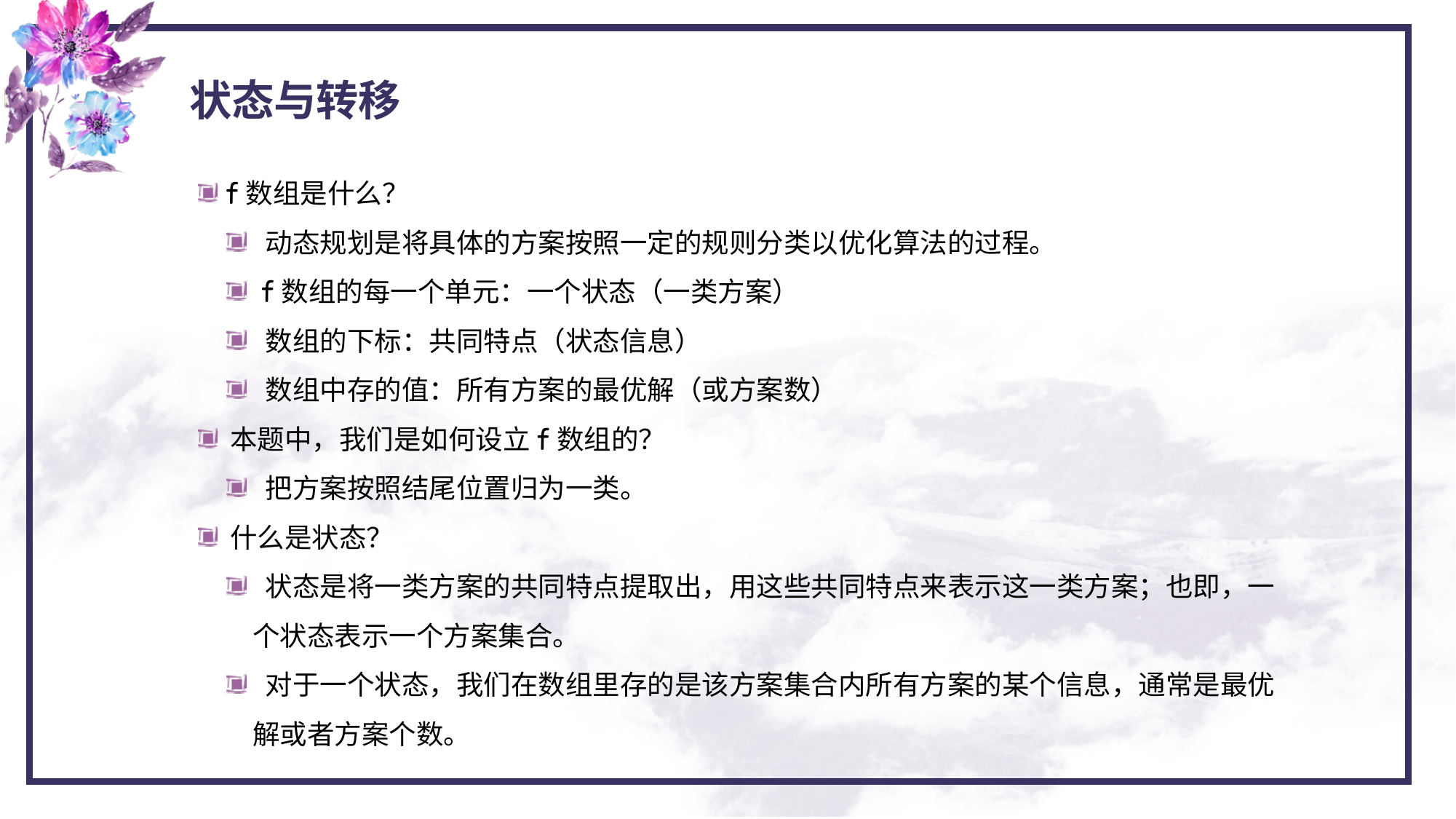

状态与转移
 f数组是什么？
 动态规划是将具体的方案按照一定的规则分类以优化算法的过程。
 f数组的每一个单元：一个状态（一类方案）
 数组的下标：共同特点（状态信息）
 数组中存的值：所有方案的最优解（或方案数）
 本题中，我们是如何设立f数组的？
 把方案按照结尾位置归为一类。
 什么是状态？
 状态是将一类方案的共同特点提取出，用这些共同特点来表示这一类方案；也即，一个状态表示一个方案集合。
 对于一个状态，我们在数组里存的是该方案集合内所有方案的某个信息，通常是最优解或者方案个数。